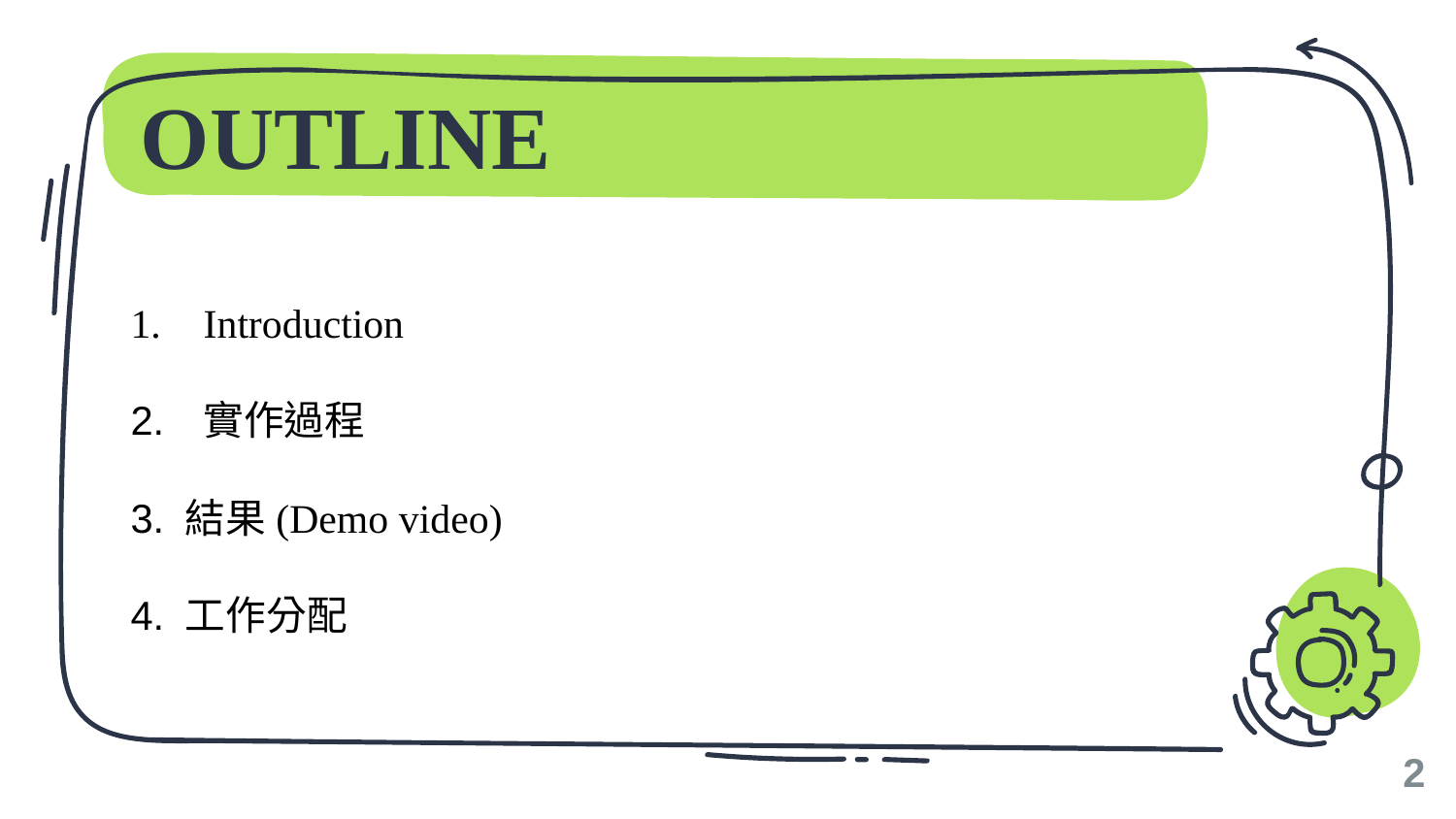

# OUTLINE
Introduction
實作過程
結果(Demo video)
工作分配

2